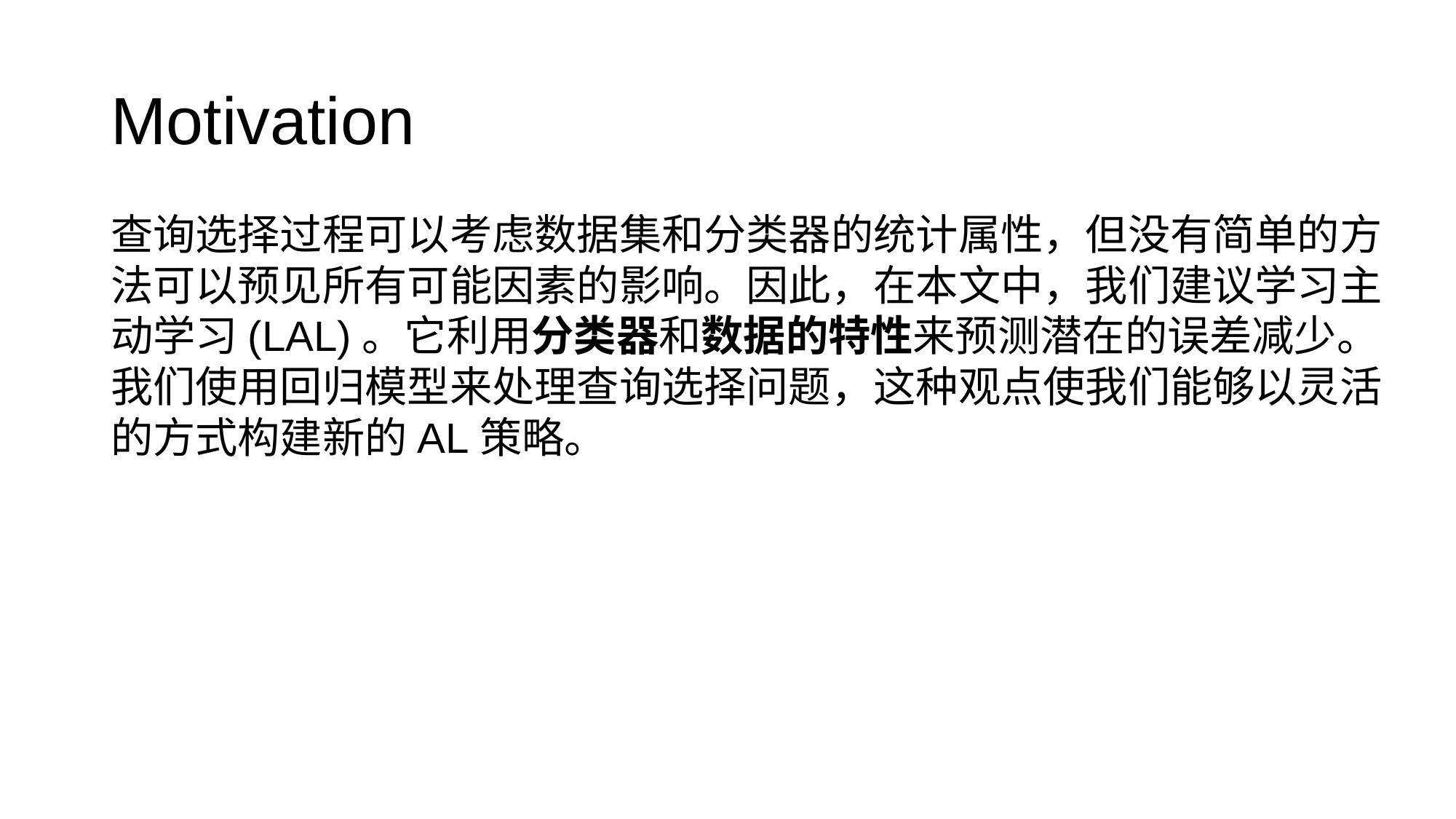

# Motivation
查询选择过程可以考虑数据集和分类器的统计属性，但没有简单的方法可以预见所有可能因素的影响。因此，在本文中，我们建议学习主动学习(LAL)。它利用分类器和数据的特性来预测潜在的误差减少。我们使用回归模型来处理查询选择问题，这种观点使我们能够以灵活的方式构建新的AL策略。